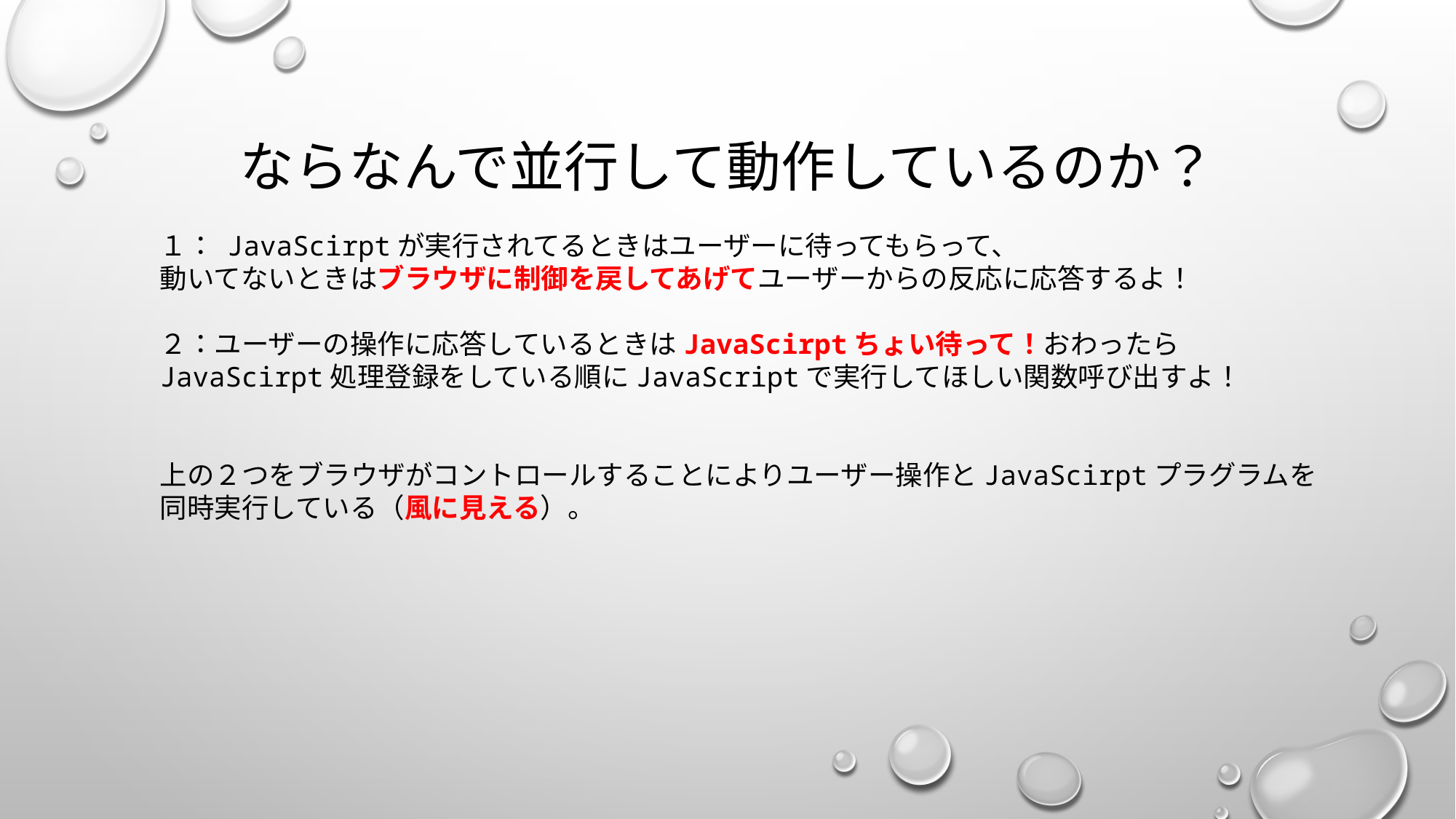

# ならなんで並行して動作しているのか？
１： JavaScirptが実行されてるときはユーザーに待ってもらって、
動いてないときはブラウザに制御を戻してあげてユーザーからの反応に応答するよ！

２：ユーザーの操作に応答しているときはJavaScirptちょい待って！おわったら
JavaScirpt処理登録をしている順にJavaScriptで実行してほしい関数呼び出すよ！

上の２つをブラウザがコントロールすることによりユーザー操作とJavaScirptプラグラムを
同時実行している（風に見える）。